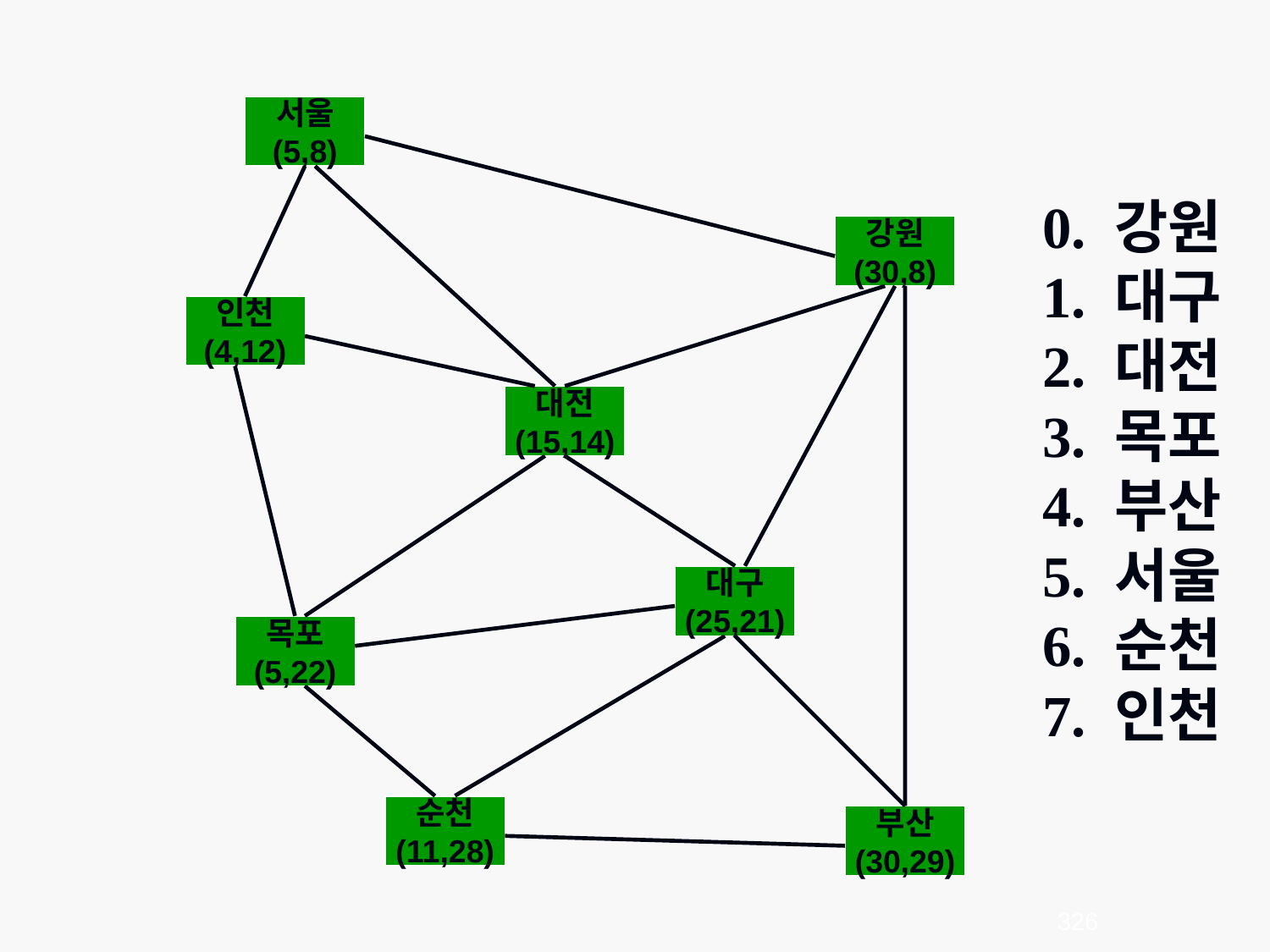

서울
(5,8)

0. 강원
1. 대구
2. 대전
3. 목포
4. 부산
5. 서울
6. 순천
7. 인천
강원
(30,8)

인천
(4,12)

대전
(15,14)

대구
(25,21)

목포
(5,22)

순천
(11,28)
부산
(30,29)

326